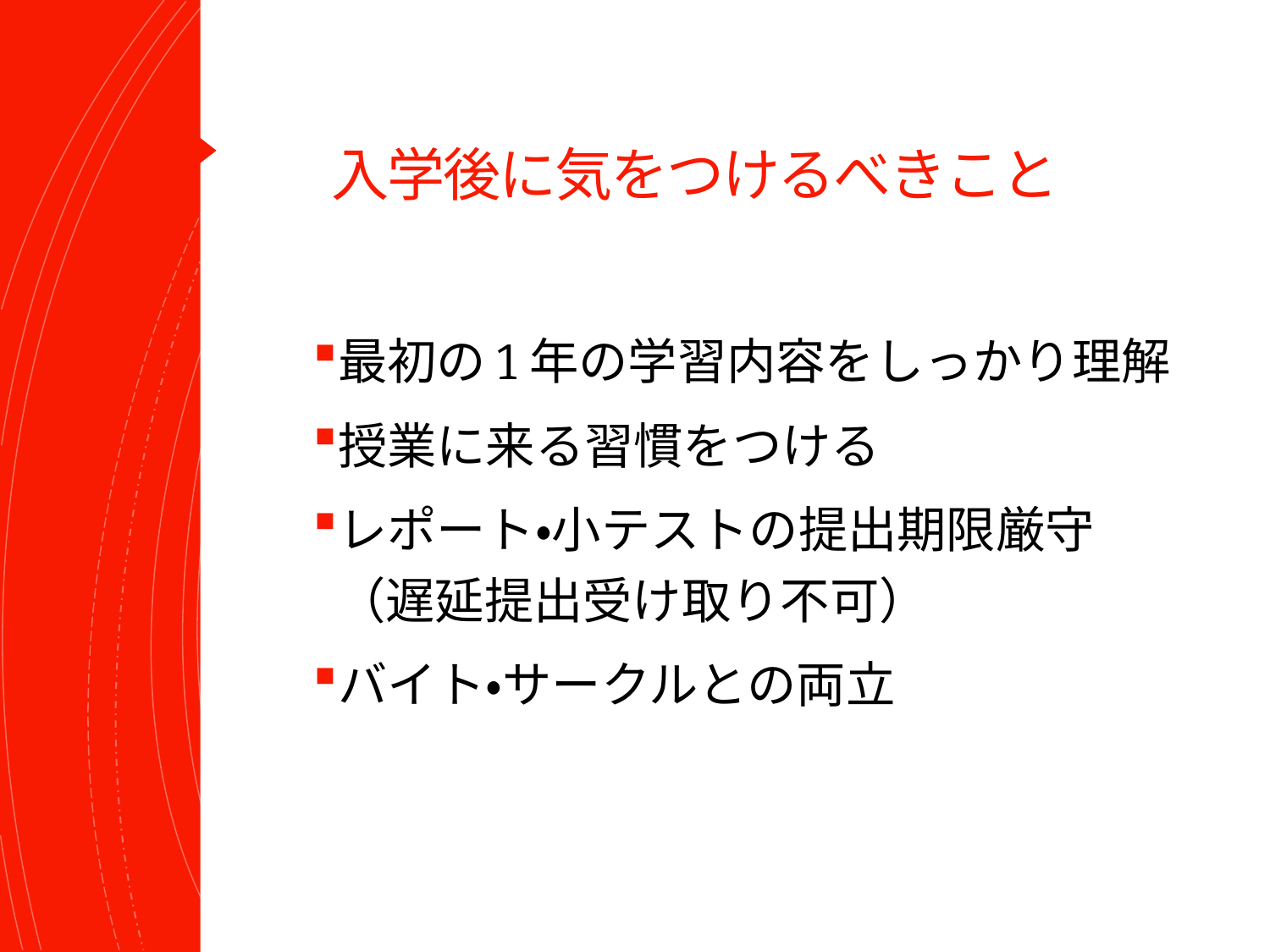

# 入学後に気をつけるべきこと

最初の1年の学習内容をしっかり理解
授業に来る習慣をつける
レポート・小テストの提出期限厳守
（遅延提出受け取り不可）
バイト・サークルとの両立